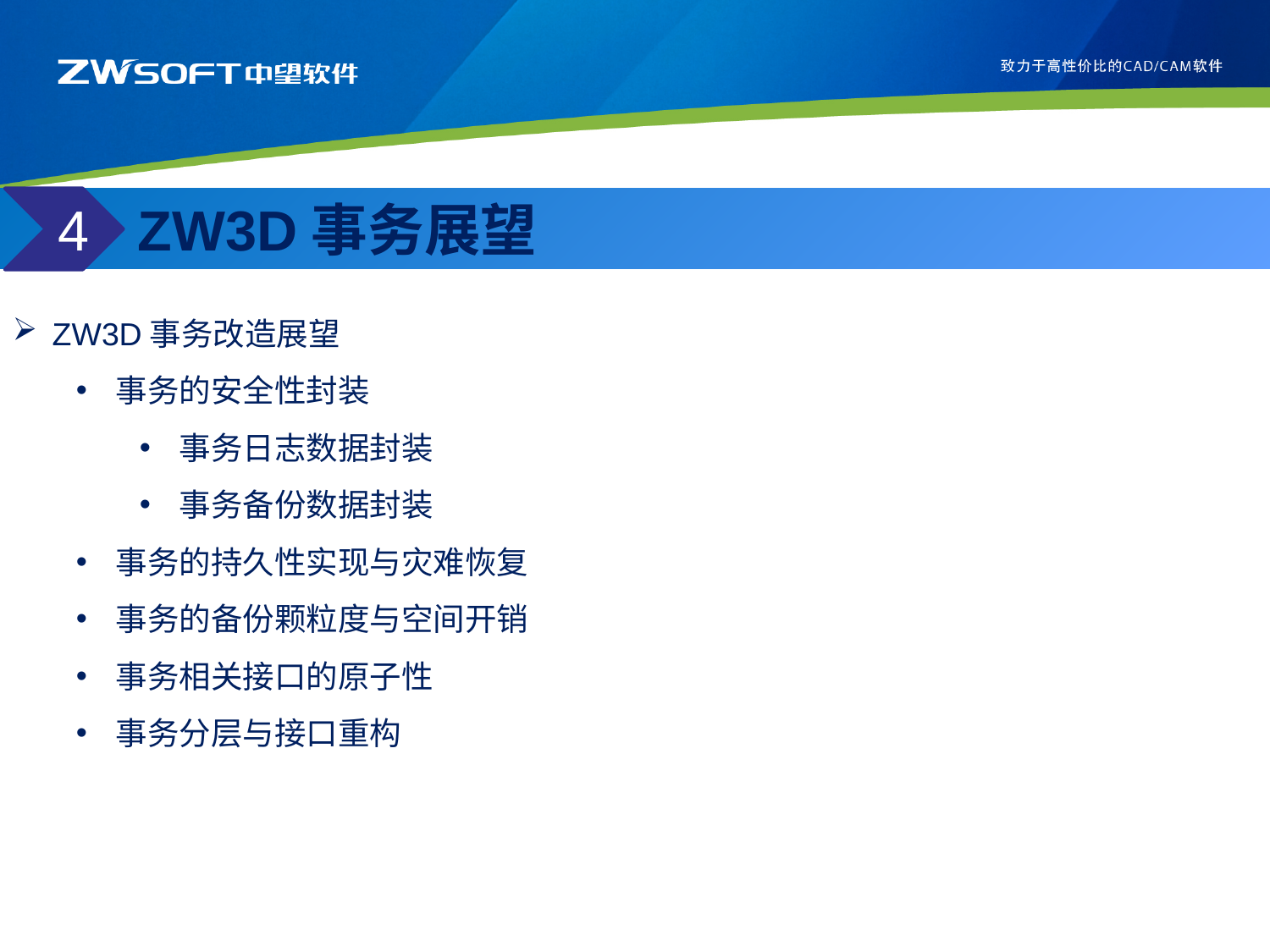

ZW3D事务展望
4
ZW3D事务改造展望
事务的安全性封装
事务日志数据封装
事务备份数据封装
事务的持久性实现与灾难恢复
事务的备份颗粒度与空间开销
事务相关接口的原子性
事务分层与接口重构